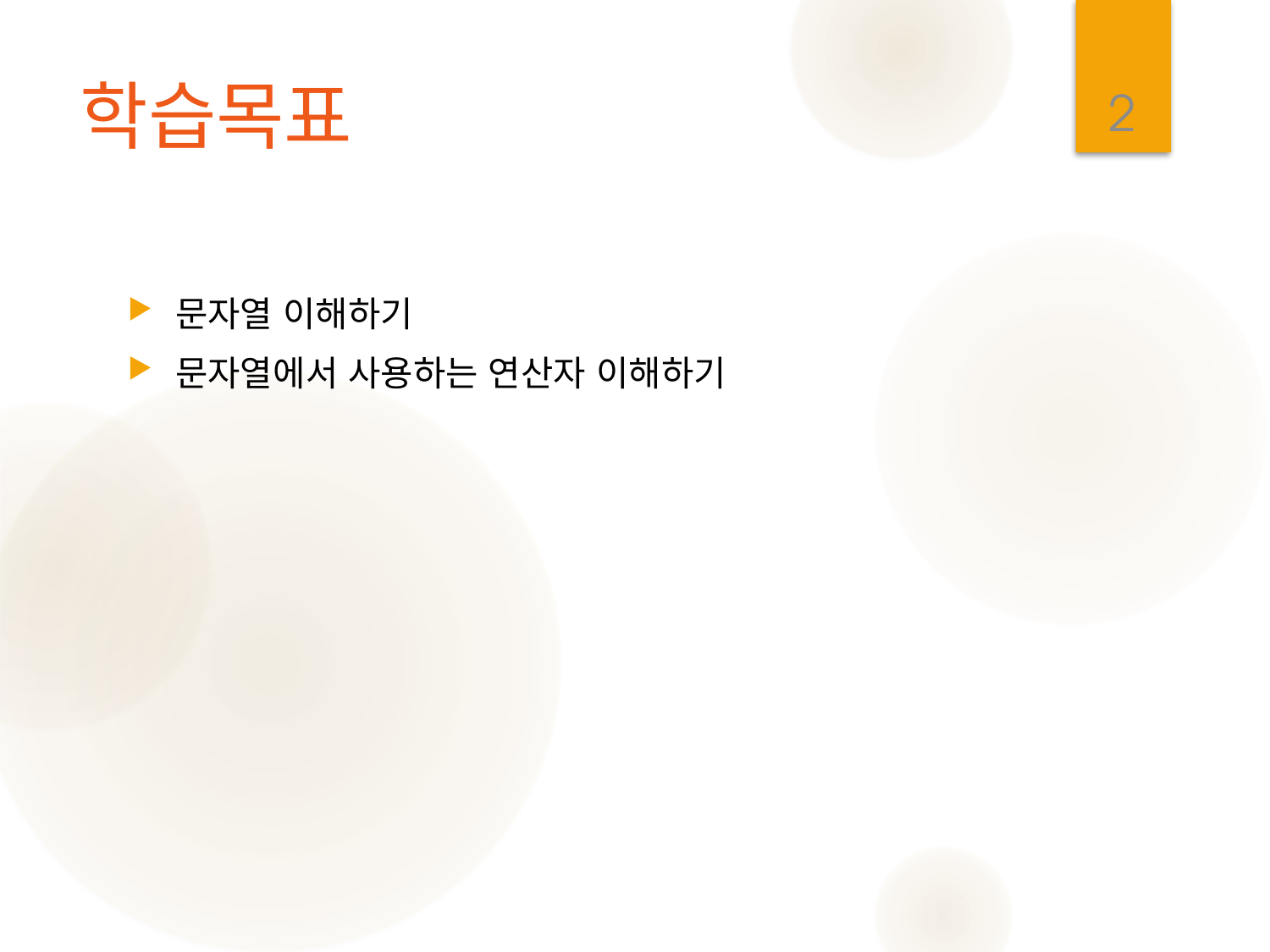

2
# 학습목표
문자열 이해하기
문자열에서 사용하는 연산자 이해하기